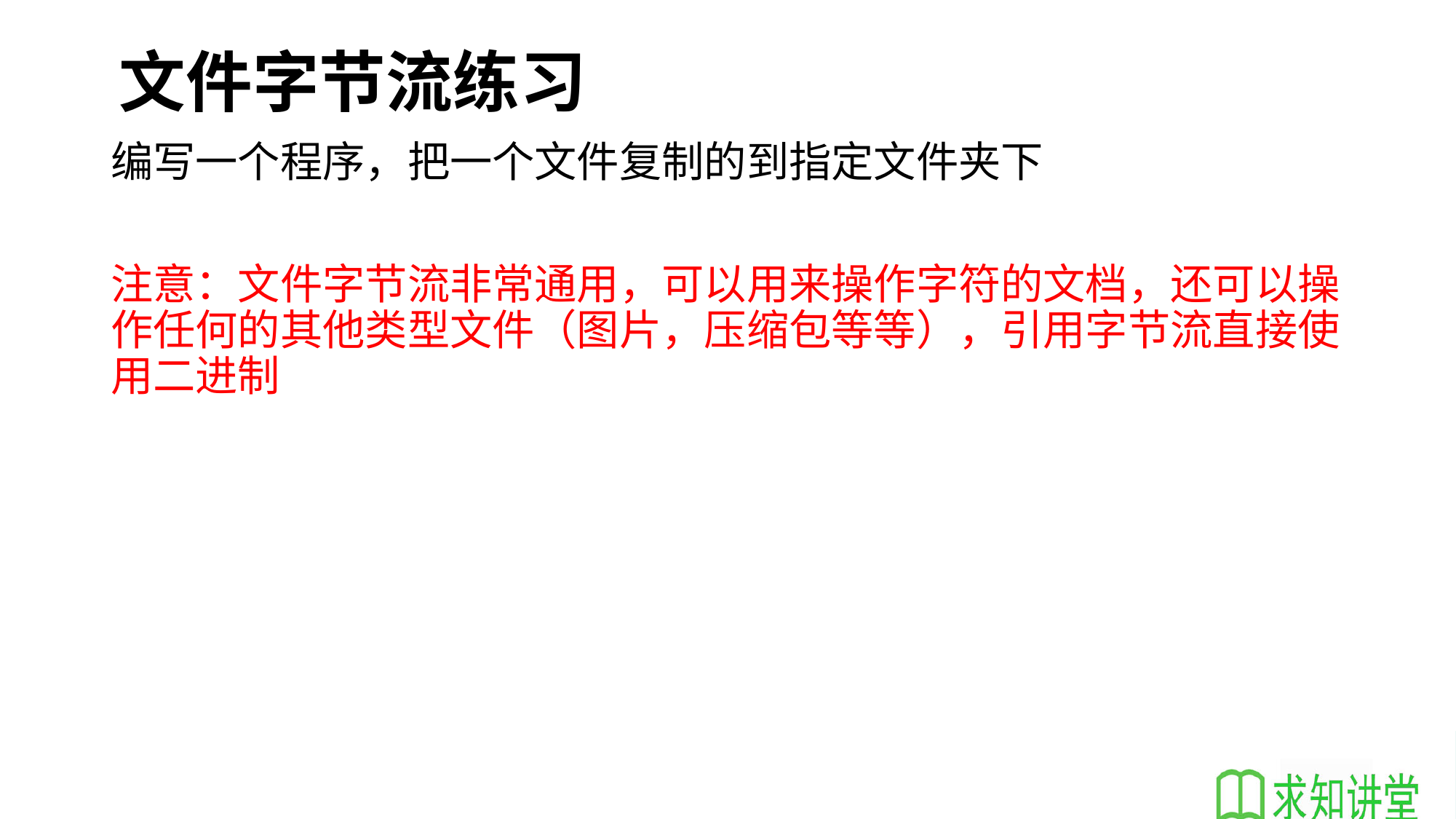

# 文件字节流练习
编写一个程序，把一个文件复制的到指定文件夹下

注意：文件字节流非常通用，可以用来操作字符的文档，还可以操作任何的其他类型文件（图片，压缩包等等），引用字节流直接使用二进制